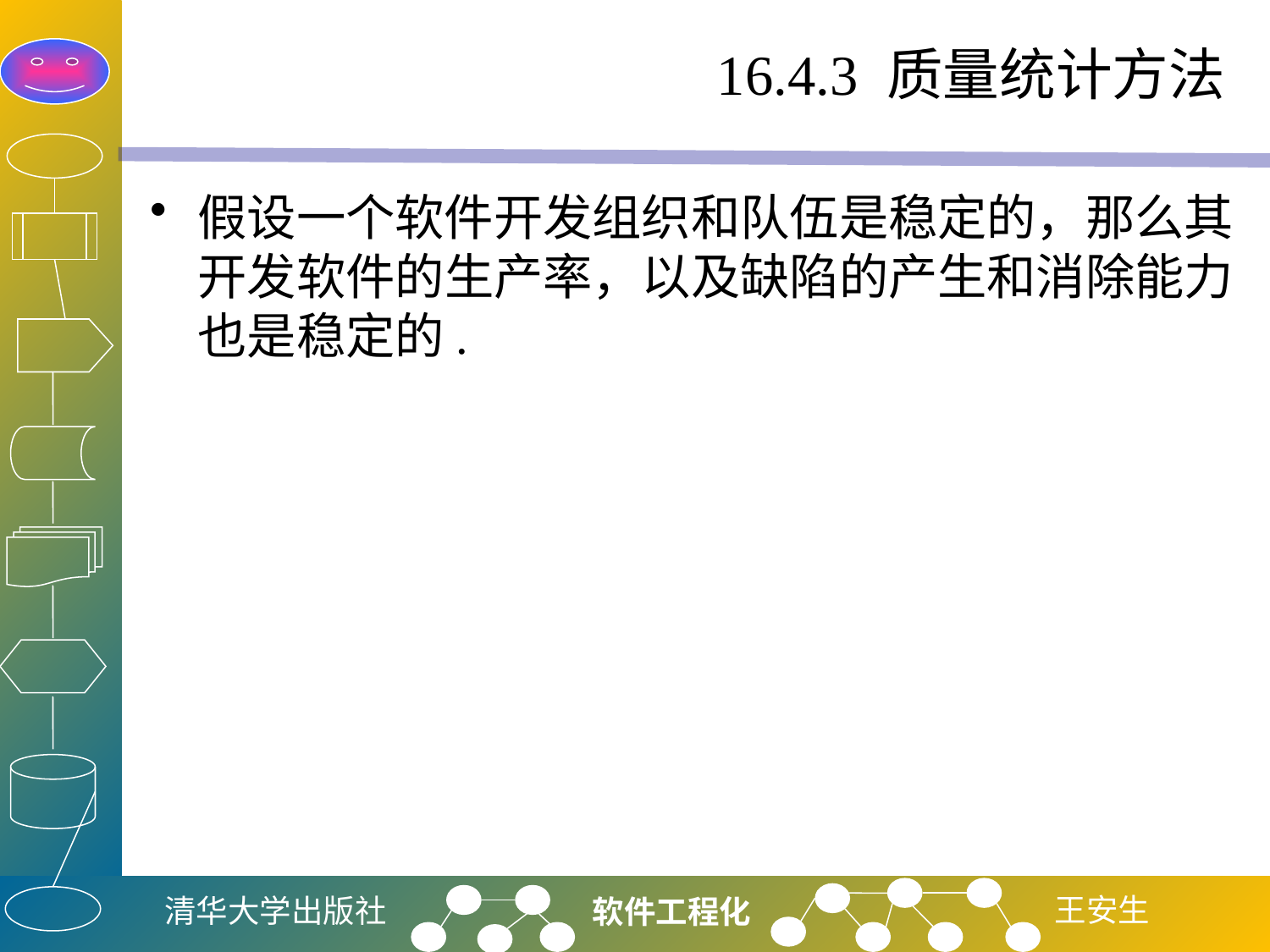

# 16.4.3 质量统计方法
假设一个软件开发组织和队伍是稳定的，那么其开发软件的生产率，以及缺陷的产生和消除能力也是稳定的.